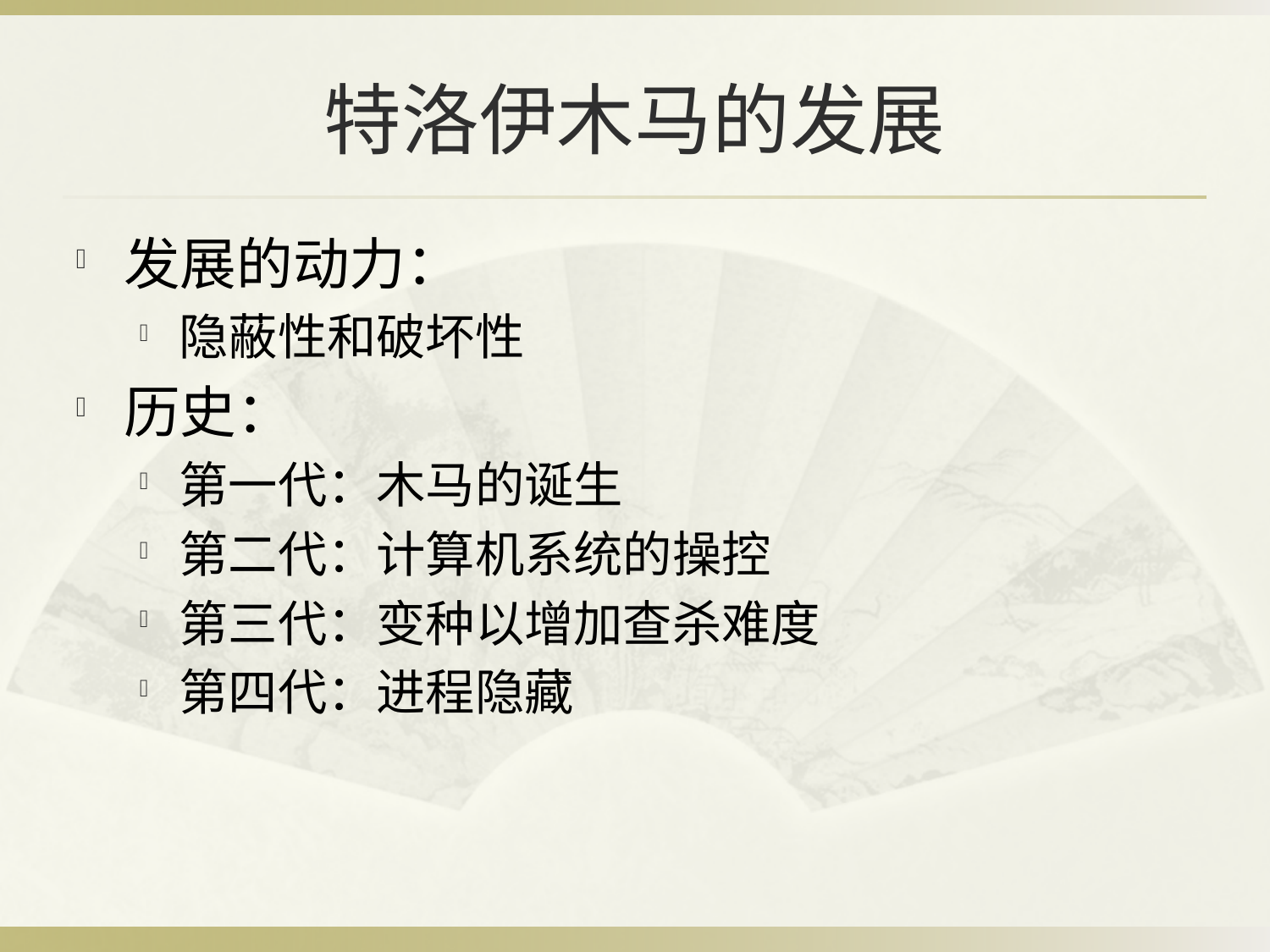

# 特洛伊木马的发展
发展的动力：
隐蔽性和破坏性
历史：
第一代：木马的诞生
第二代：计算机系统的操控
第三代：变种以增加查杀难度
第四代：进程隐藏